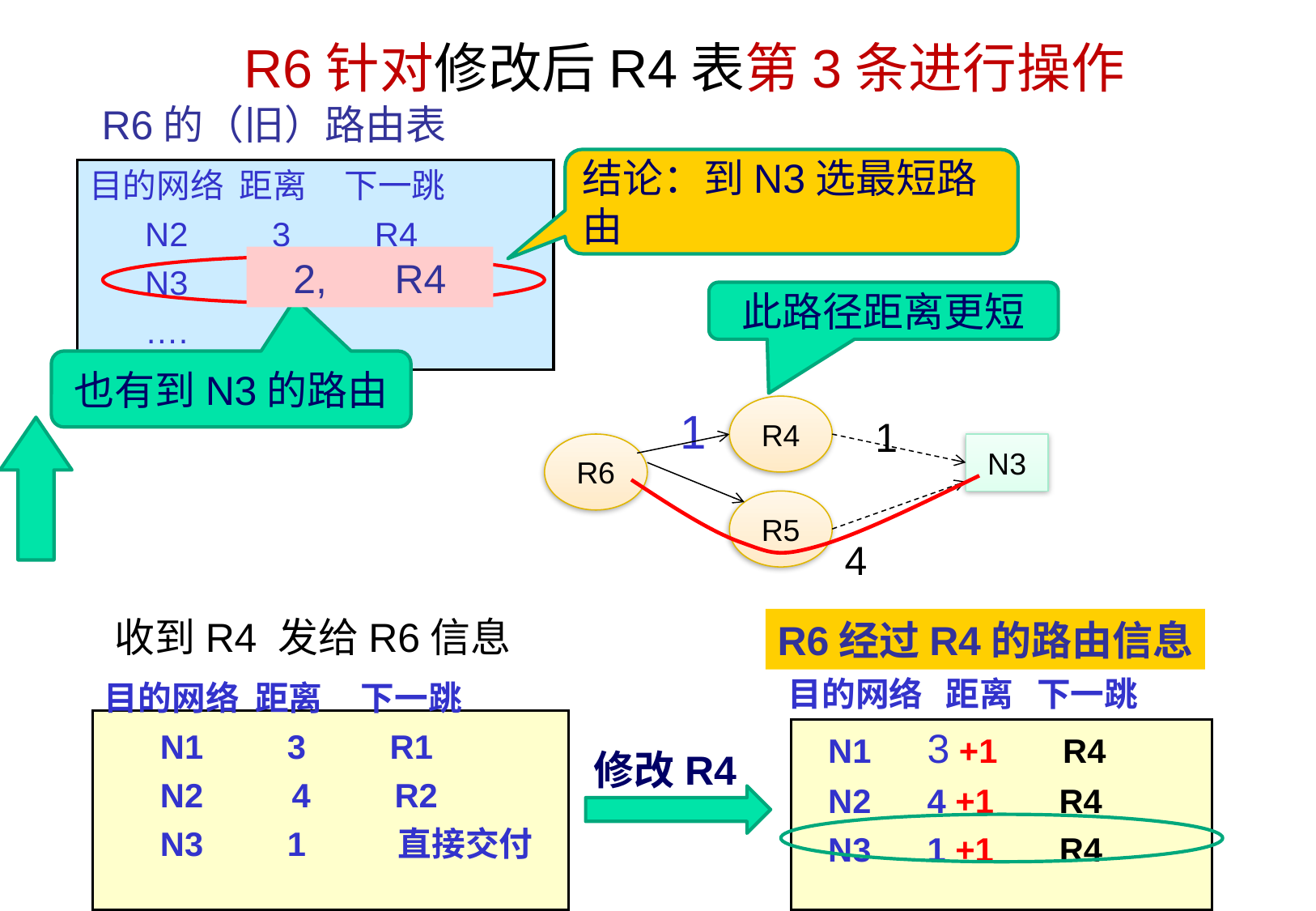

R6针对修改后R4表第3条进行操作
R6的（旧）路由表
结论：到N3选最短路由
目的网络  距离     下一跳
      N2         3         R4
      N3           4         R5
      ….

2,      R4

此路径距离更短
也有到N3的路由
1
R4
1
R6
N3

R5
4
收到R4 发给R6信息
R6经过R4的路由信息
 目的网络   距离   下一跳
      N1      3 +1       R4
      N2      4 +1       R4
      N3      1 +1       R4
目的网络  距离     下一跳
      N1         3         R1
      N2           4         R2
      N3         1         直接交付

修改R4